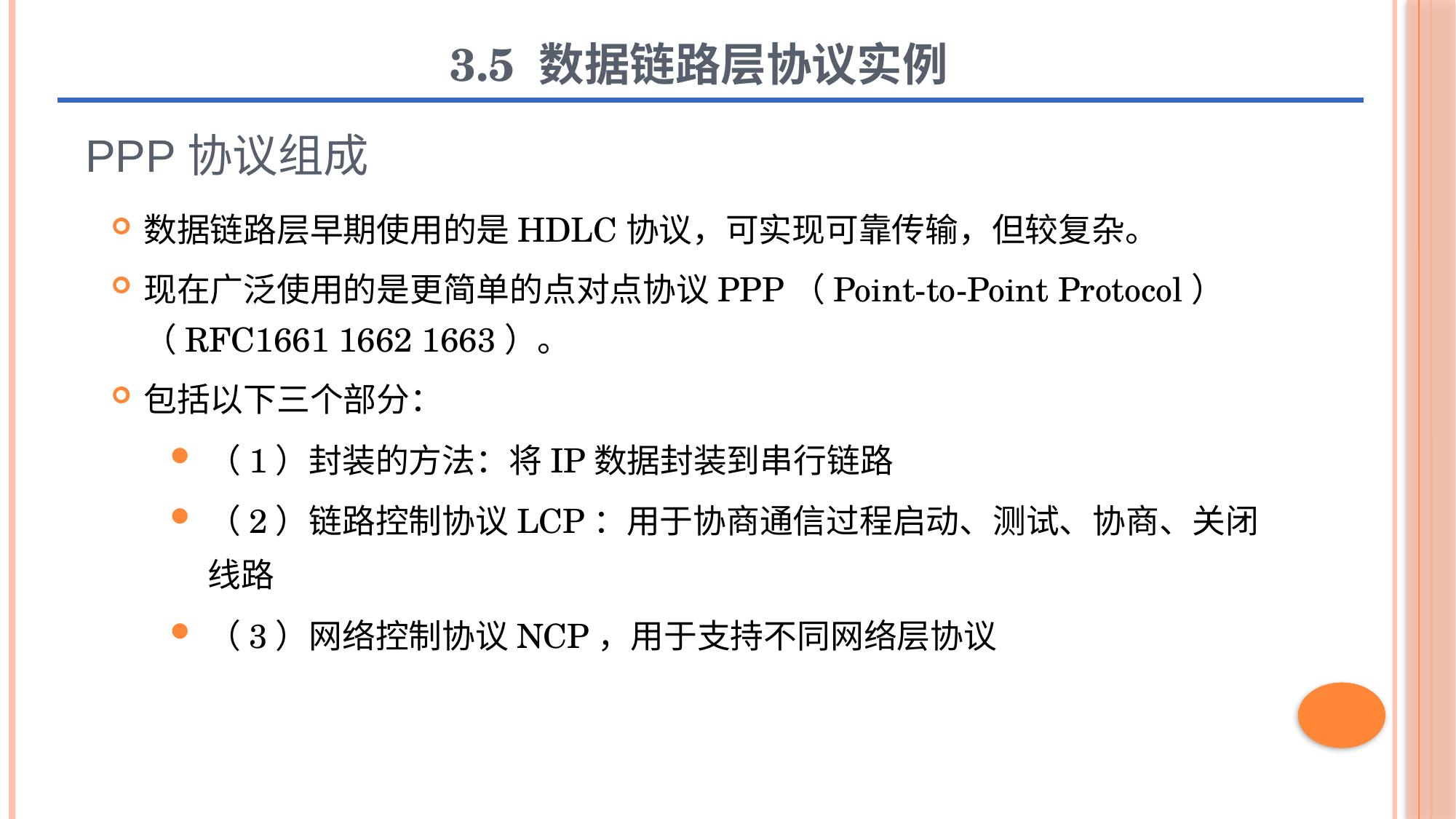

# 3.5 数据链路层协议实例
PPP协议组成
数据链路层早期使用的是HDLC协议，可实现可靠传输，但较复杂。
现在广泛使用的是更简单的点对点协议PPP（Point-to-Point Protocol）（RFC1661 1662 1663）。
包括以下三个部分：
（1）封装的方法：将IP数据封装到串行链路
（2）链路控制协议LCP：用于协商通信过程启动、测试、协商、关闭线路
（3）网络控制协议NCP，用于支持不同网络层协议